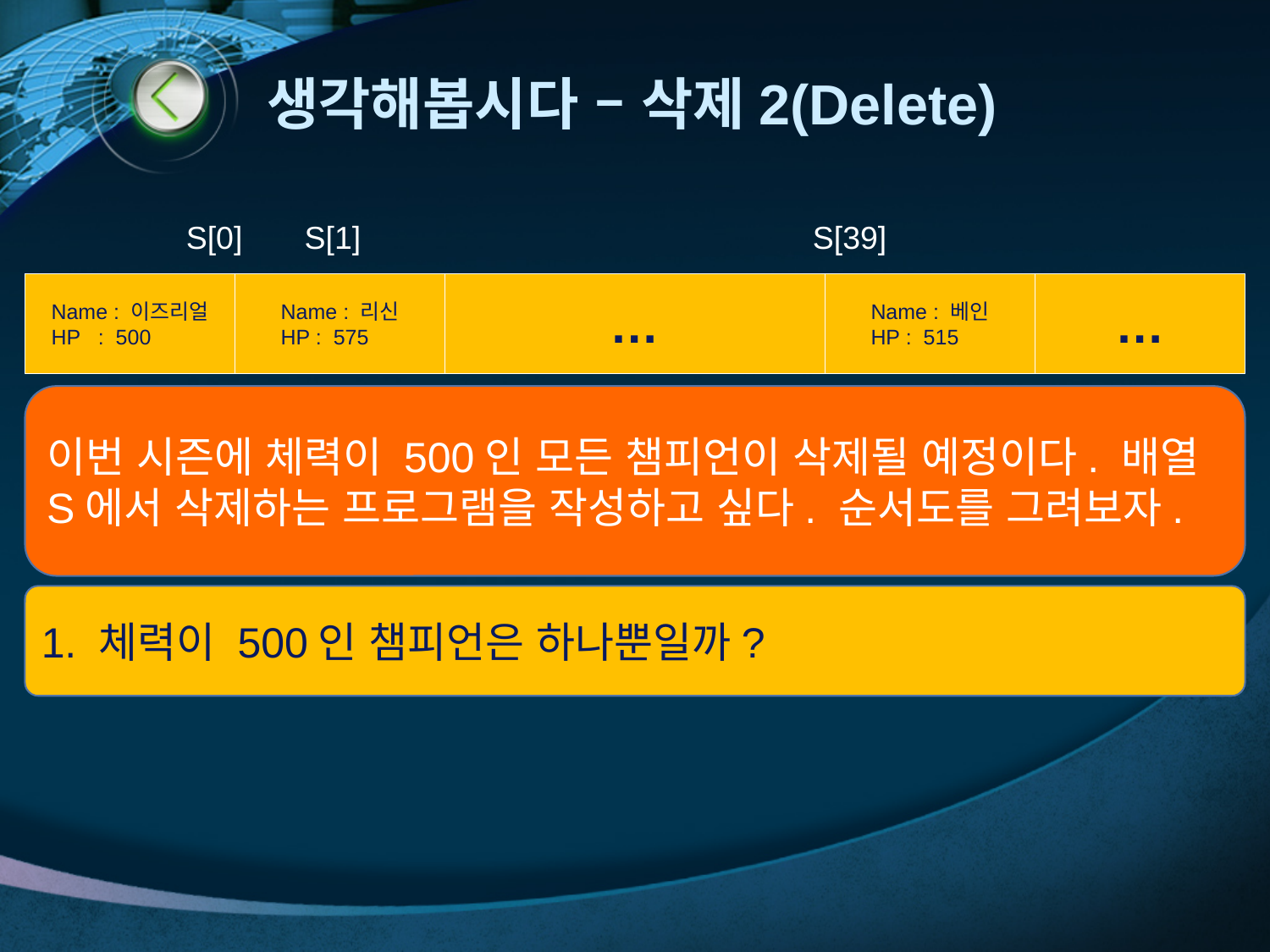

# 생각해봅시다 – 삭제2(Delete)
S[0]       S[1]                                                   S[39]
Name : 이즈리얼
HP   :  500
Name : 리신
HP :  575
…
Name : 베인
HP :  515
…
이번 시즌에 체력이 500인 모든 챔피언이 삭제될 예정이다. 배열 S에서 삭제하는 프로그램을 작성하고 싶다. 순서도를 그려보자.
1. 체력이 500인 챔피언은 하나뿐일까?